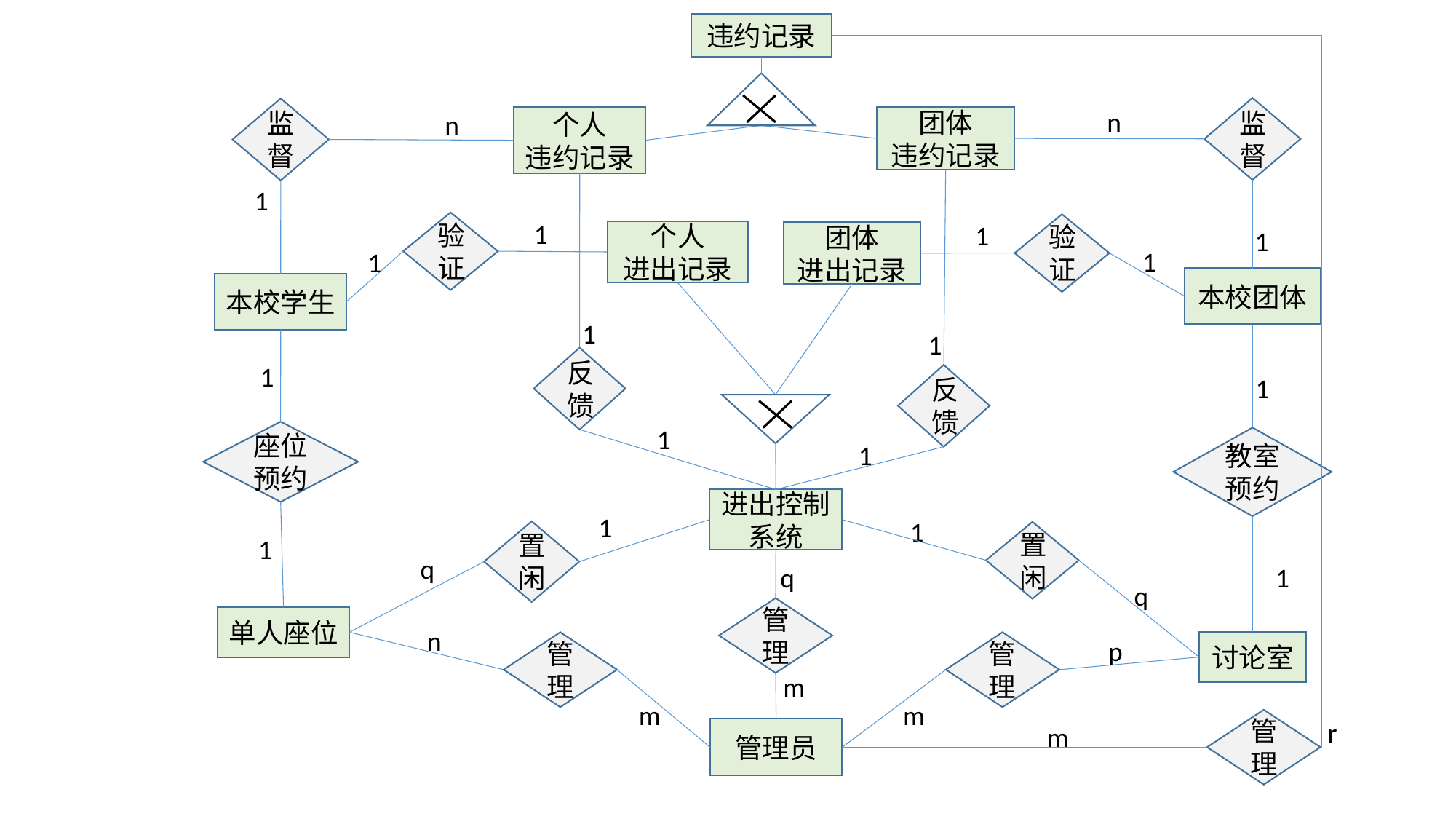

违约记录

监督
监督
n
n
个人
违约记录
团体
违约记录
1
1
验证
1
验证
1
个人
进出记录
团体
进出记录
1
1
本校团体
本校学生
1
1
反馈
1
反馈
1

1
座位预约
教室预约
1
进出控制系统
1
1
置闲
置闲
1
q
q
1
q
管理
单人座位
n
p
讨论室
管理
管理
m
m
m
管理
r
m
管理员